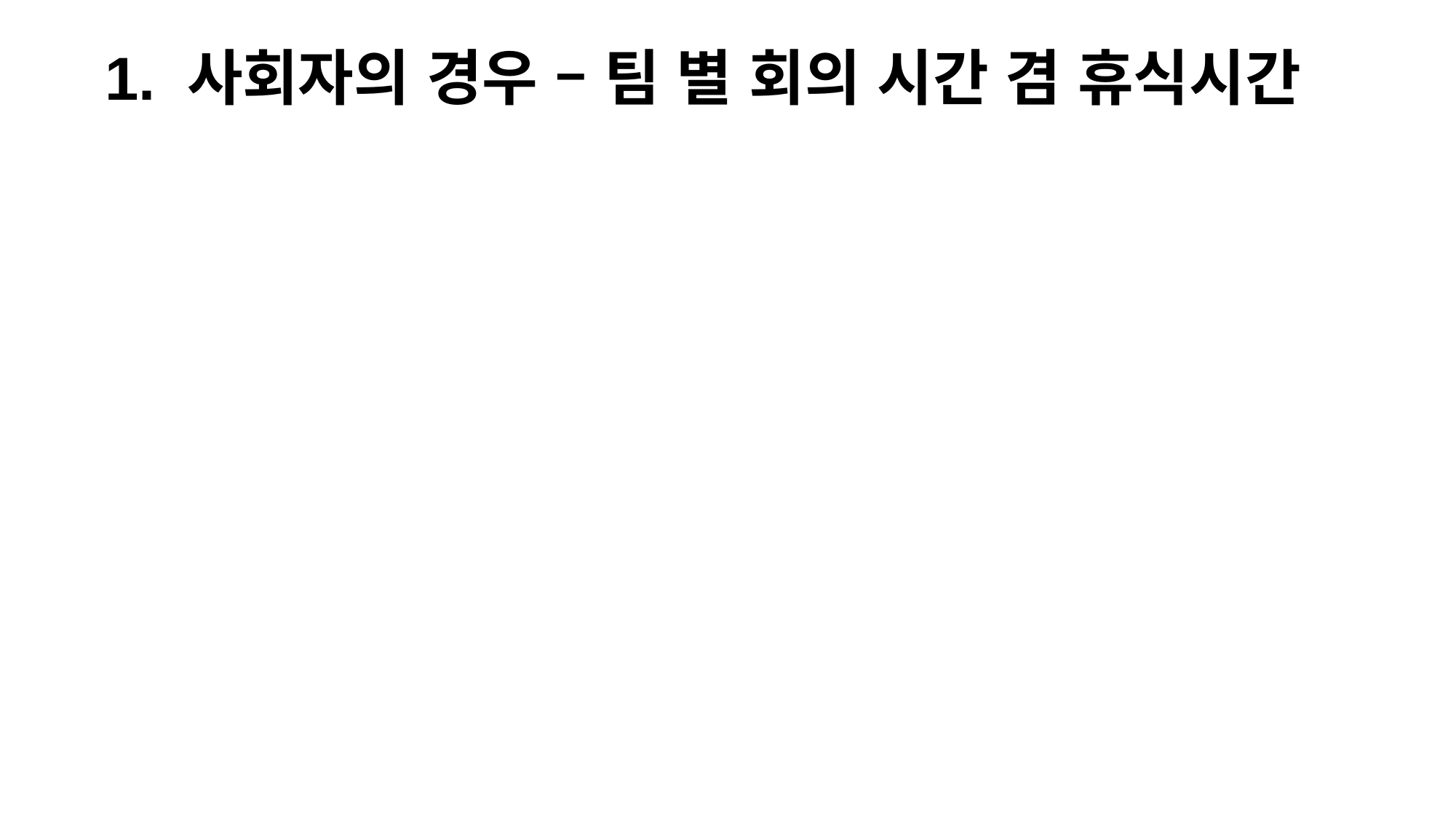

1. 사회자의 경우 – 팀 별 회의 시간 겸 휴식시간